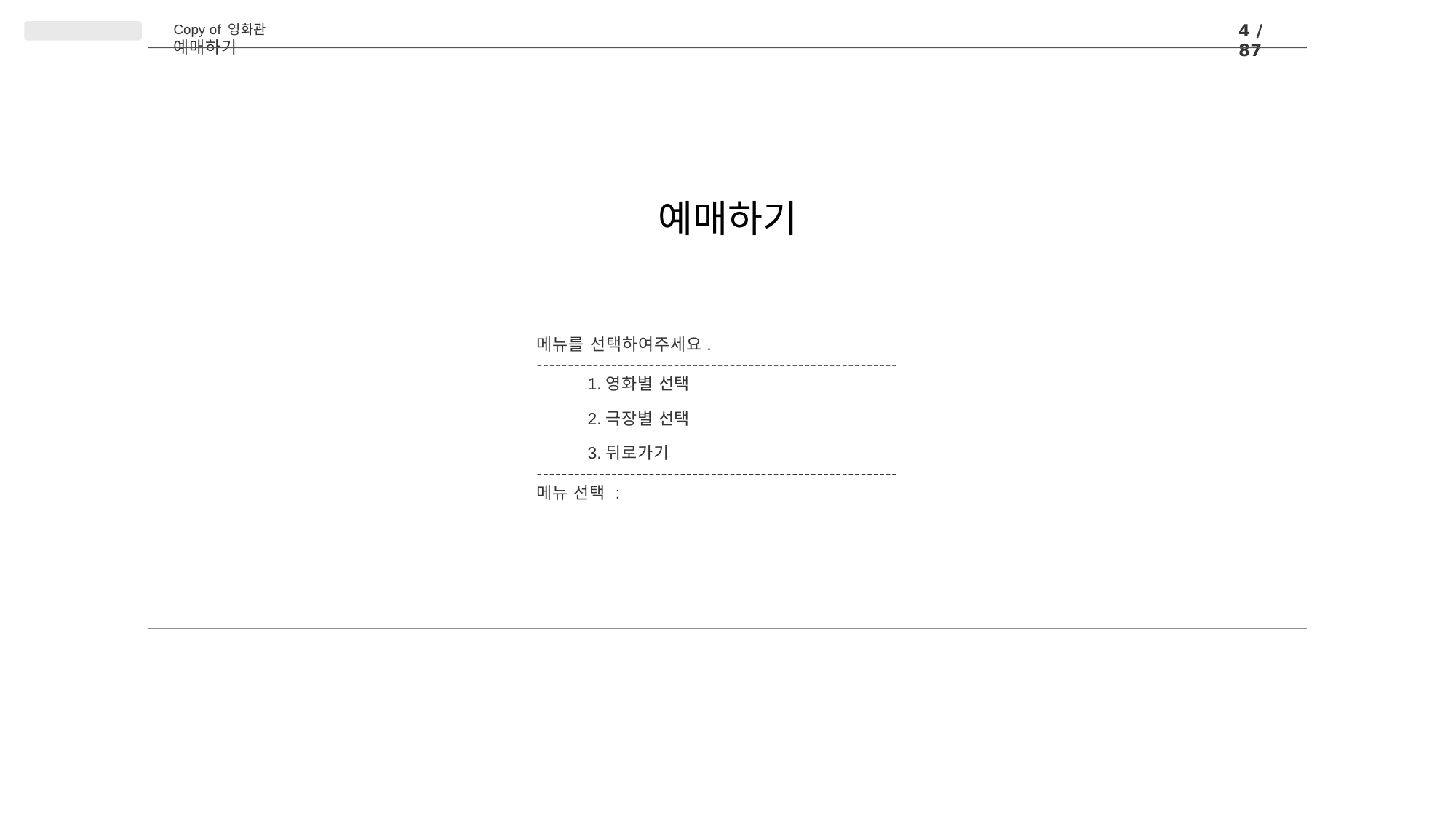

4 / 87
Copy of 영화관 예매하기

# 예매하기
메뉴를 선택하여주세요.
----------------------------------------------------------
영화별 선택

극장별 선택

뒤로가기
----------------------------------------------------------
메뉴 선택 :